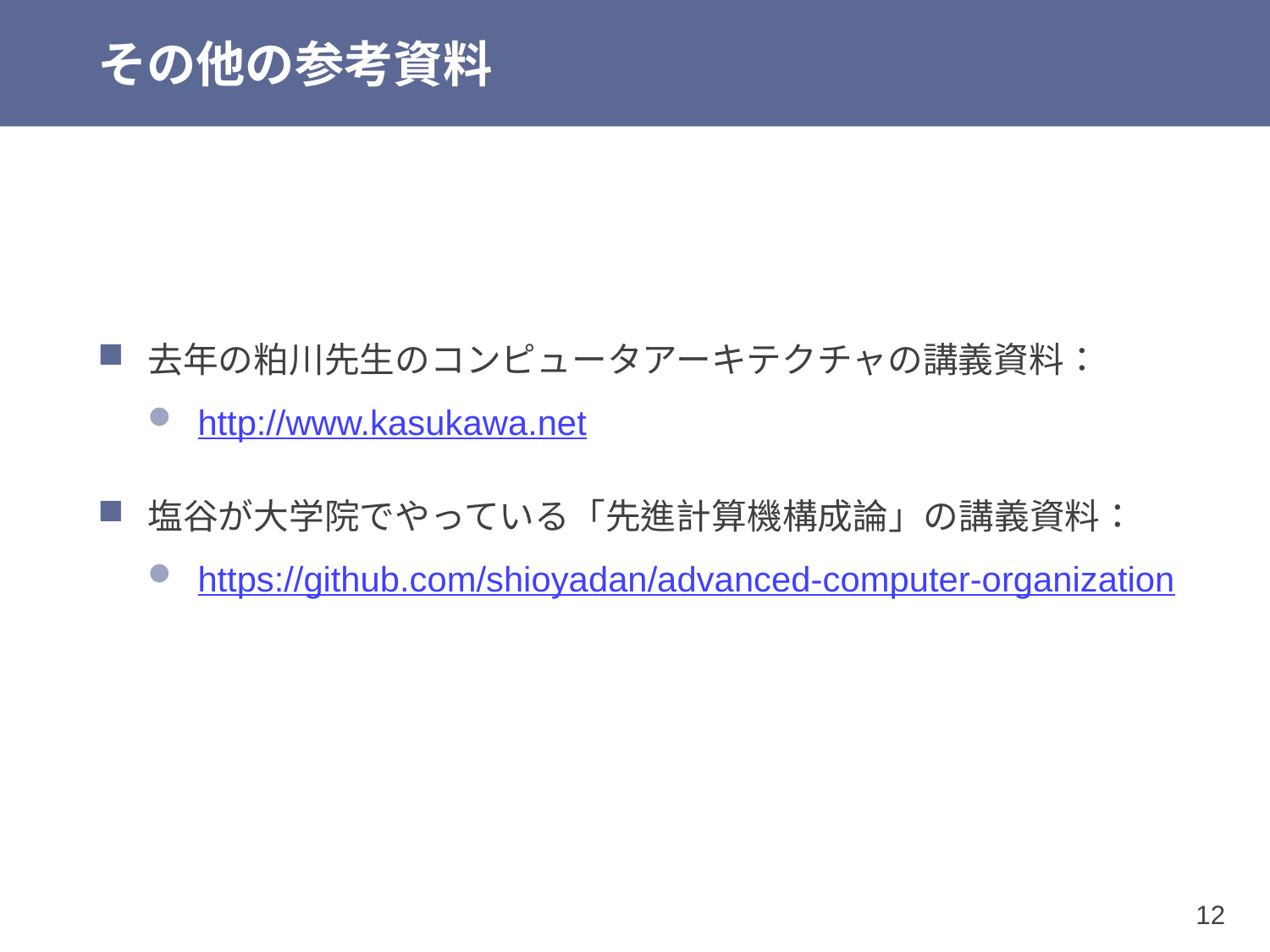

# その他の参考資料
去年の粕川先生のコンピュータアーキテクチャの講義資料：
http://www.kasukawa.net
塩谷が大学院でやっている「先進計算機構成論」の講義資料：
https://github.com/shioyadan/advanced-computer-organization